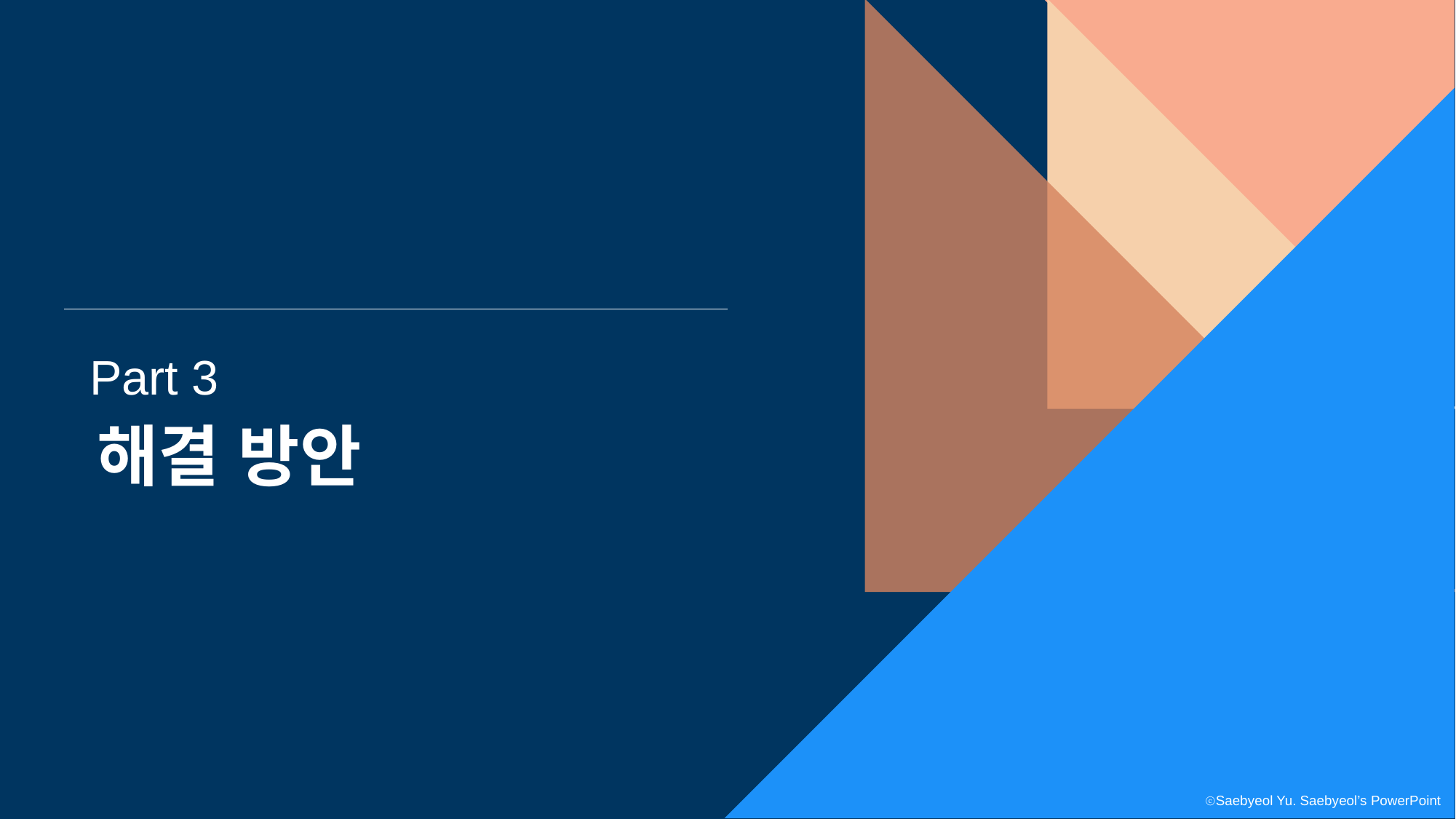

Part 3
해결 방안
ⓒSaebyeol Yu. Saebyeol’s PowerPoint